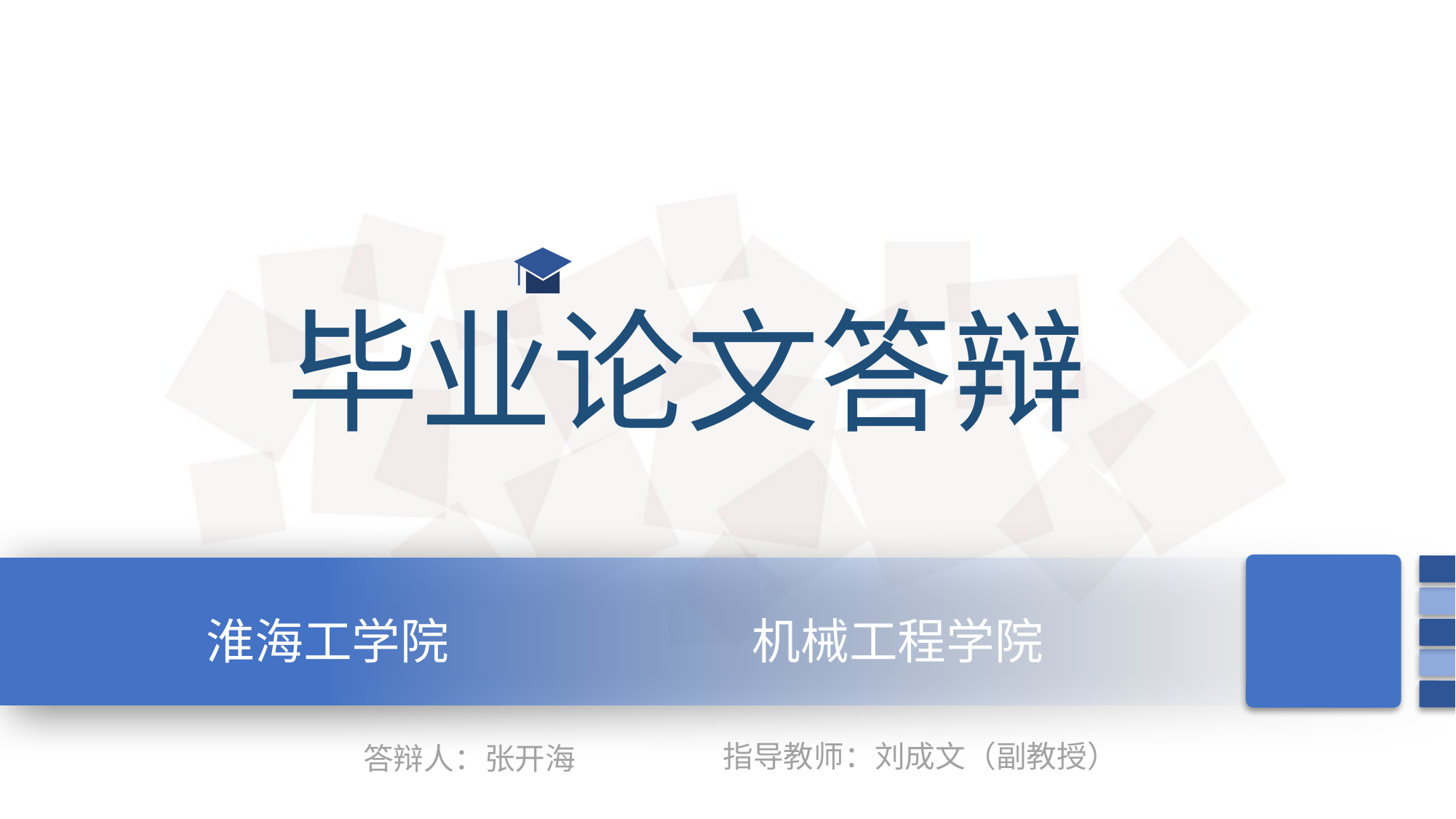

毕业论文答辩

淮海工学院 			机械工程学院

   指导教师：刘成文（副教授）
答辩人：张开海